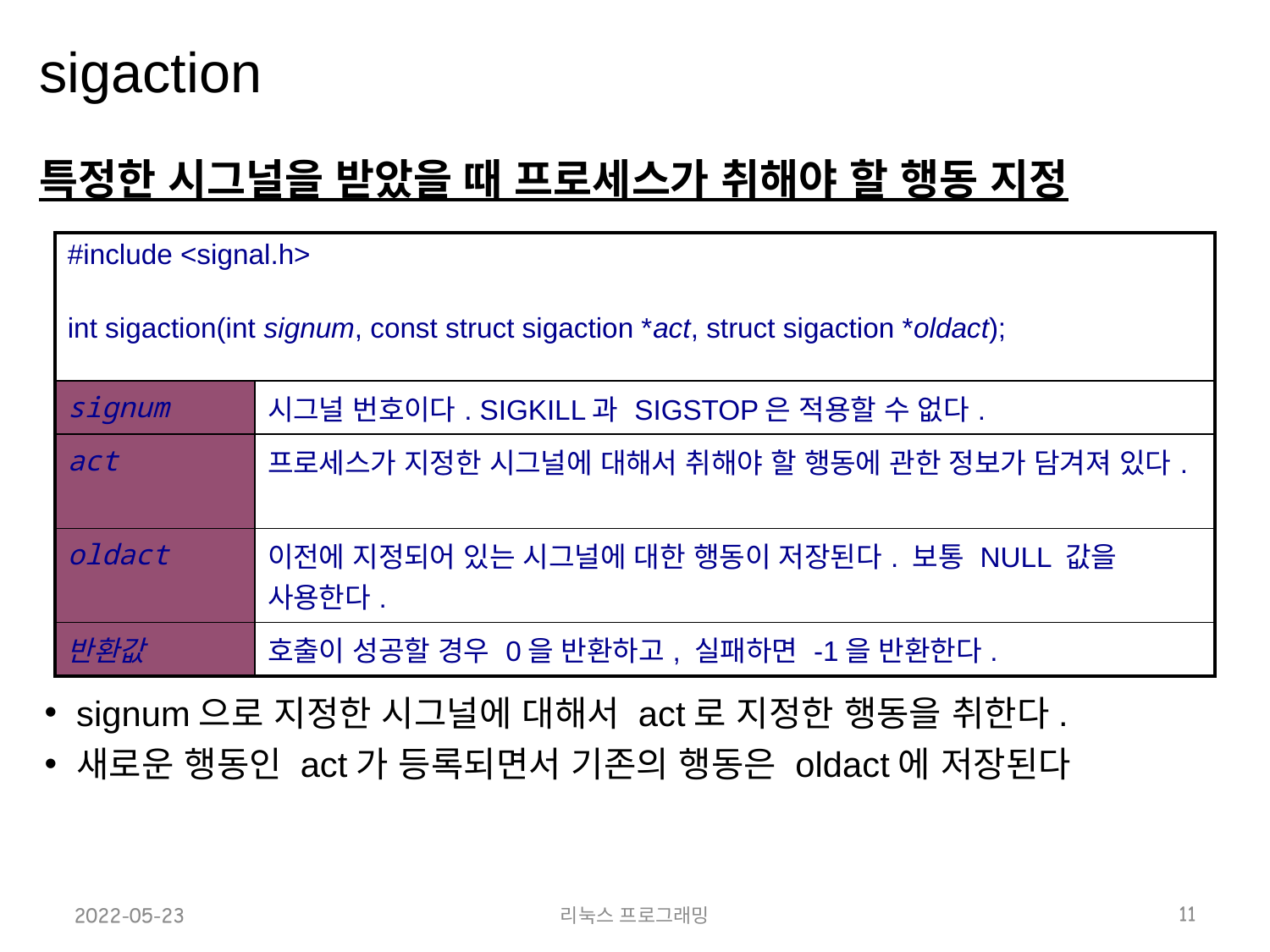

# sigaction
특정한 시그널을 받았을 때 프로세스가 취해야 할 행동 지정

signum으로 지정한 시그널에 대해서 act로 지정한 행동을 취한다.
새로운 행동인 act가 등록되면서 기존의 행동은 oldact에 저장된다

| #include <signal.h> int sigaction(int signum, const struct sigaction \*act, struct sigaction \*oldact); |  |
| --- | --- |
| signum | 시그널 번호이다. SIGKILL과 SIGSTOP은 적용할 수 없다. |
| act | 프로세스가 지정한 시그널에 대해서 취해야 할 행동에 관한 정보가 담겨져 있다. |
| oldact | 이전에 지정되어 있는 시그널에 대한 행동이 저장된다. 보통 NULL 값을 사용한다. |
| 반환값 | 호출이 성공할 경우 0을 반환하고, 실패하면 -1을 반환한다. |
2022-05-23
리눅스 프로그래밍
11